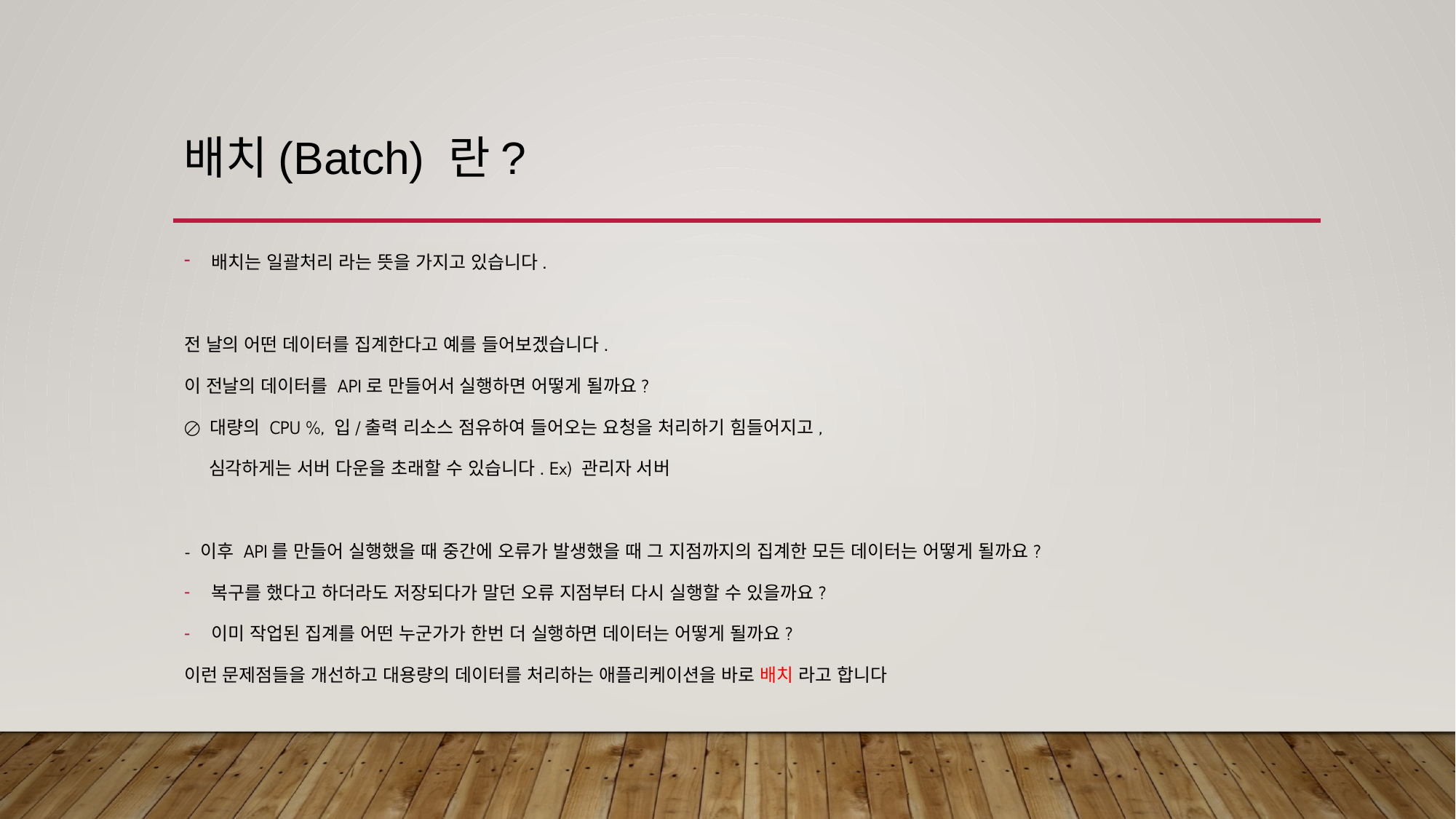

배치(Batch) 란?
배치는 일괄처리 라는 뜻을 가지고 있습니다.

전 날의 어떤 데이터를 집계한다고 예를 들어보겠습니다.
이 전날의 데이터를 API로 만들어서 실행하면 어떻게 될까요?
🚫 대량의 CPU %, 입/출력 리소스 점유하여 들어오는 요청을 처리하기 힘들어지고,
    심각하게는 서버 다운을 초래할 수 있습니다. Ex) 관리자 서버

- 이후 API를 만들어 실행했을 때 중간에 오류가 발생했을 때 그 지점까지의 집계한 모든 데이터는 어떻게 될까요?
복구를 했다고 하더라도 저장되다가 말던 오류 지점부터 다시 실행할 수 있을까요?
이미 작업된 집계를 어떤 누군가가 한번 더 실행하면 데이터는 어떻게 될까요?
이런 문제점들을 개선하고 대용량의 데이터를 처리하는 애플리케이션을 바로 배치 라고 합니다